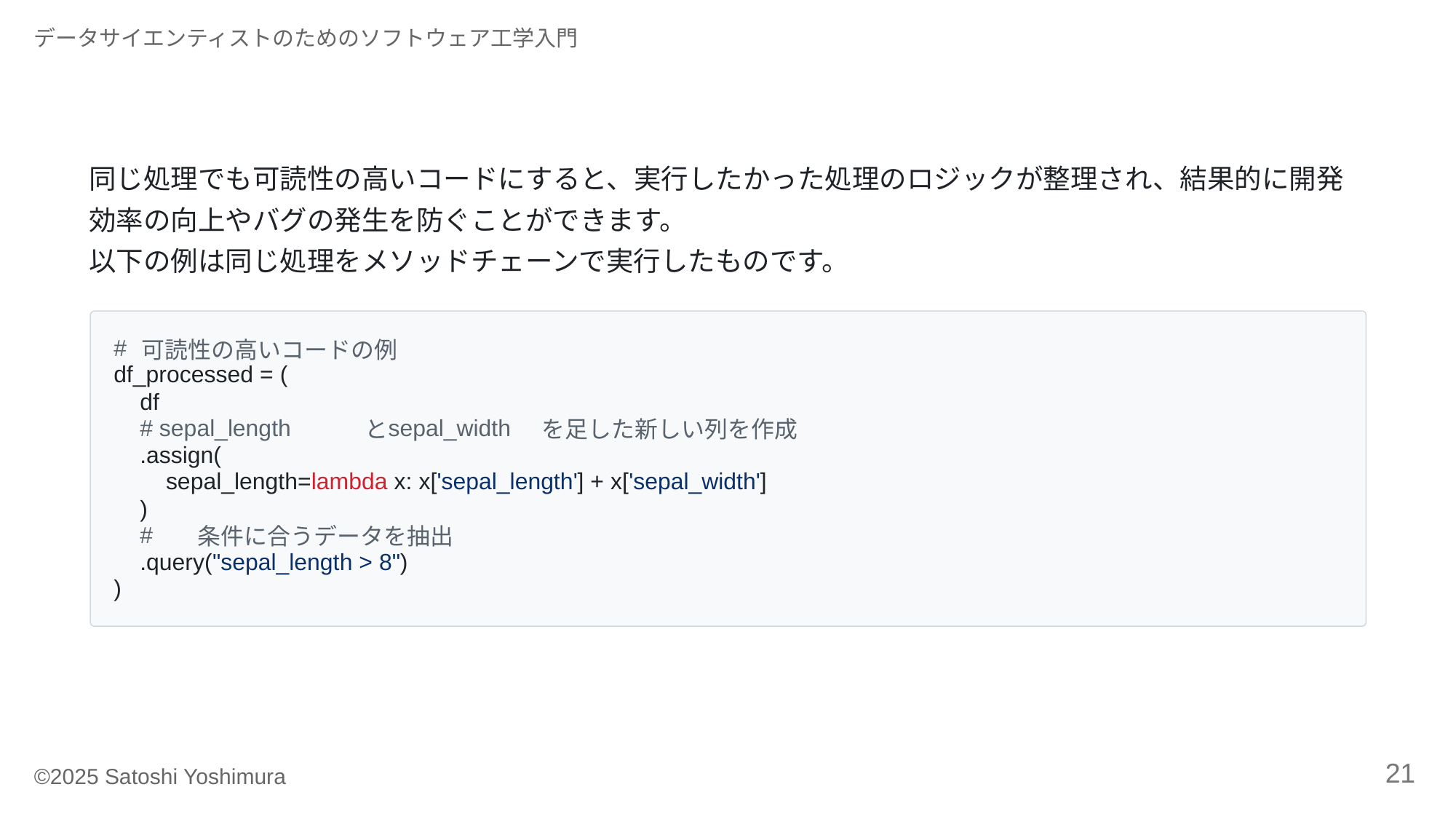

データサイエンティストのためのソフトウェア⼯学⼊⾨
同じ処理でも可読性の⾼いコードにすると、実⾏したかった処理のロジックが整理され、結果的に開発
効率の向上やバグの発⽣を防ぐことができます。
以下の例は同じ処理をメソッドチェーンで実⾏したものです。

#
可読性の高いコードの例
df_processed = (
    df
    # sepal_length
sepal_width
と
を足した新しい列を作成
    .assign(
        sepal_length=lambda x: x['sepal_length'] + x['sepal_width']
    )
    #
条件に合うデータを抽出
    .query("sepal_length > 8")
)
21
©2025 Satoshi Yoshimura